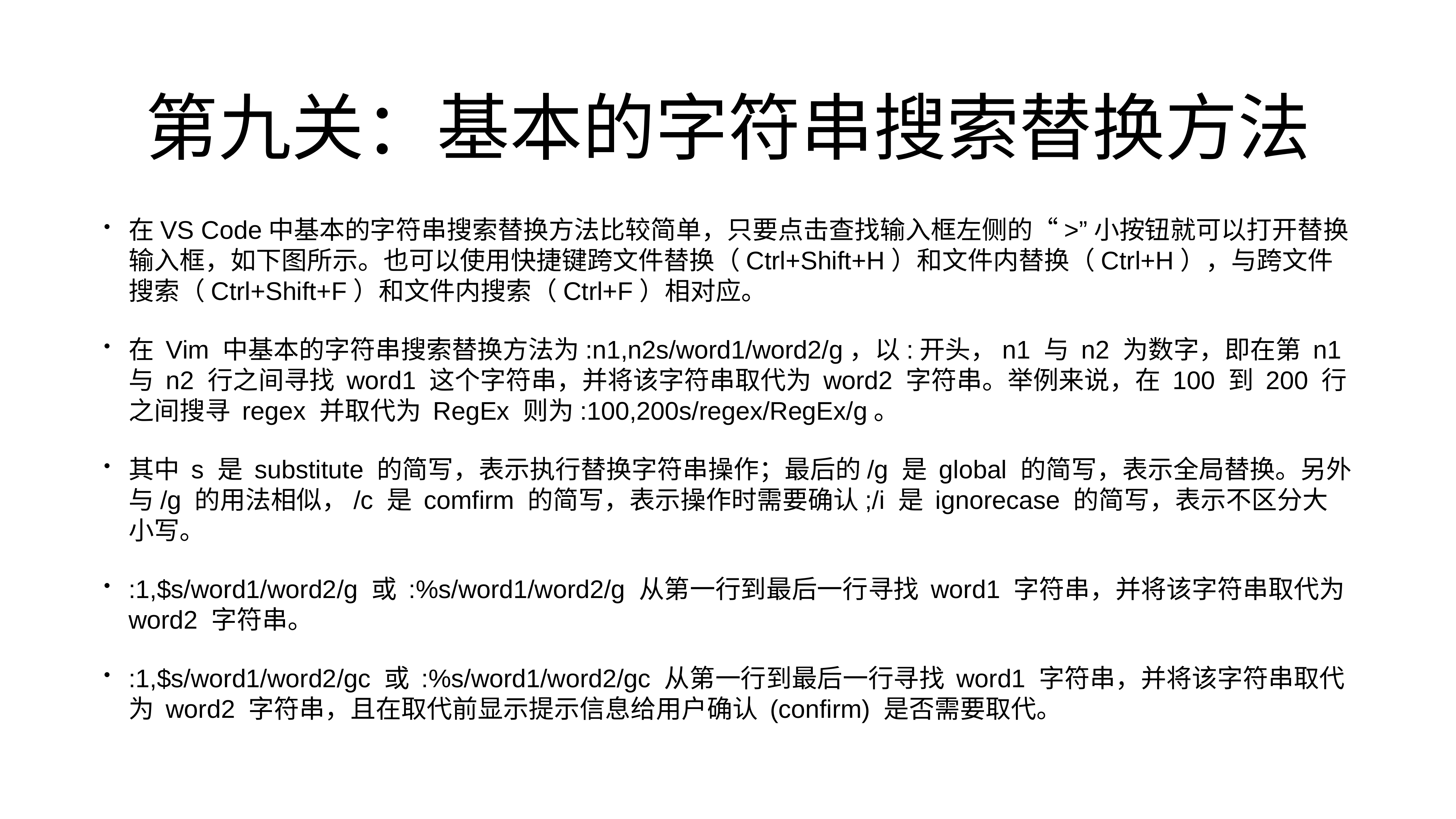

# 第九关：基本的字符串搜索替换方法
在VS Code中基本的字符串搜索替换方法比较简单，只要点击查找输入框左侧的“>”小按钮就可以打开替换输入框，如下图所示。也可以使用快捷键跨文件替换（Ctrl+Shift+H）和文件内替换（Ctrl+H），与跨文件搜索（Ctrl+Shift+F）和文件内搜索（Ctrl+F）相对应。
在 Vim 中基本的字符串搜索替换方法为:n1,n2s/word1/word2/g，以:开头，n1 与 n2 为数字，即在第 n1 与 n2 行之间寻找 word1 这个字符串，并将该字符串取代为 word2 字符串。举例来说，在 100 到 200 行之间搜寻 regex 并取代为 RegEx 则为:100,200s/regex/RegEx/g。
其中 s 是 substitute 的简写，表示执行替换字符串操作；最后的/g 是 global 的简写，表示全局替换。另外与/g 的用法相似，/c 是 comfirm 的简写，表示操作时需要确认;/i 是 ignorecase 的简写，表示不区分大小写。
:1,$s/word1/word2/g 或 :%s/word1/word2/g 从第一行到最后一行寻找 word1 字符串，并将该字符串取代为 word2 字符串。
:1,$s/word1/word2/gc 或 :%s/word1/word2/gc 从第一行到最后一行寻找 word1 字符串，并将该字符串取代为 word2 字符串，且在取代前显示提示信息给用户确认 (confirm) 是否需要取代。